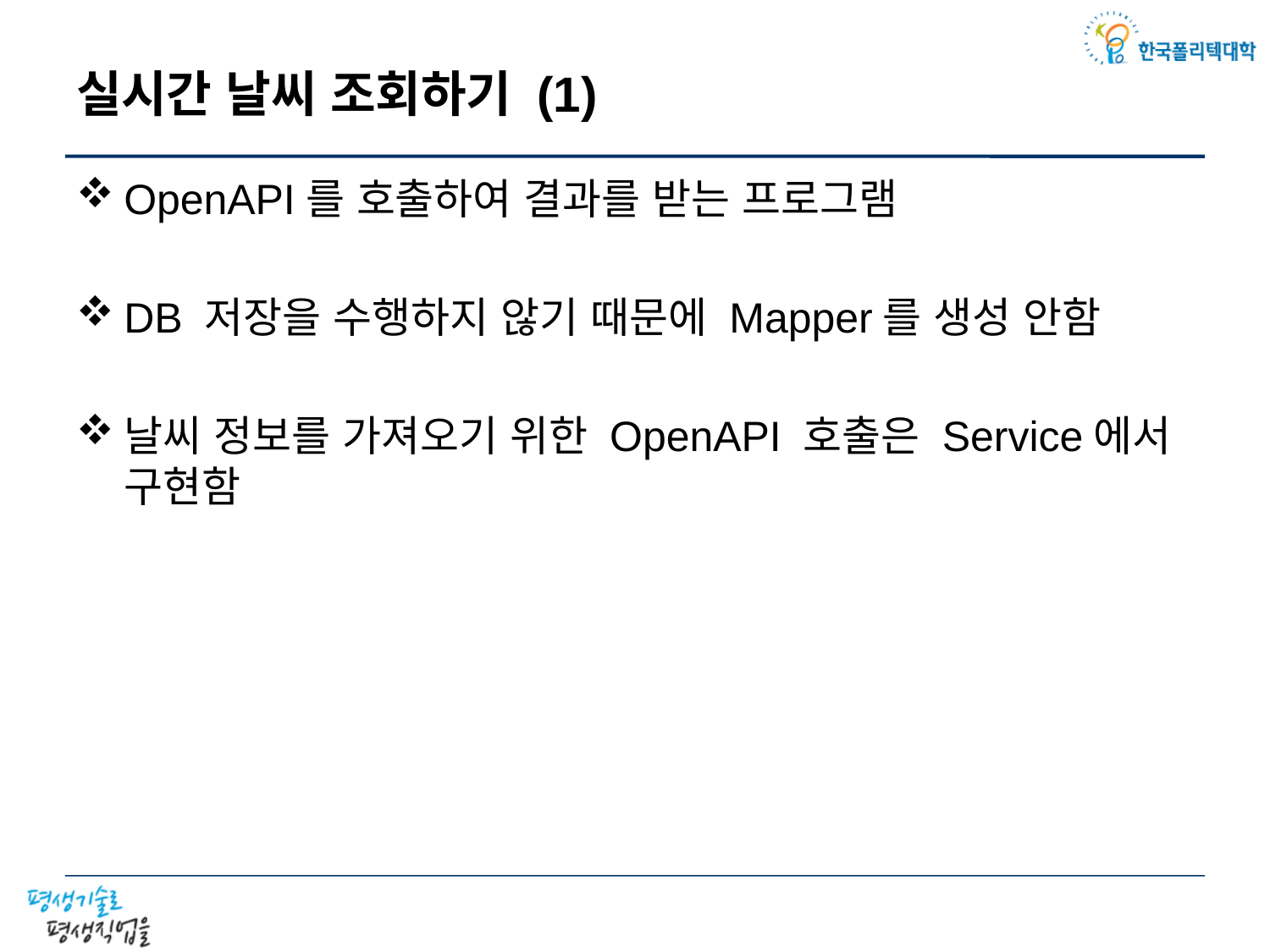

# 실시간 날씨 조회하기 (1)
OpenAPI를 호출하여 결과를 받는 프로그램

DB 저장을 수행하지 않기 때문에 Mapper를 생성 안함

날씨 정보를 가져오기 위한 OpenAPI 호출은 Service에서 구현함